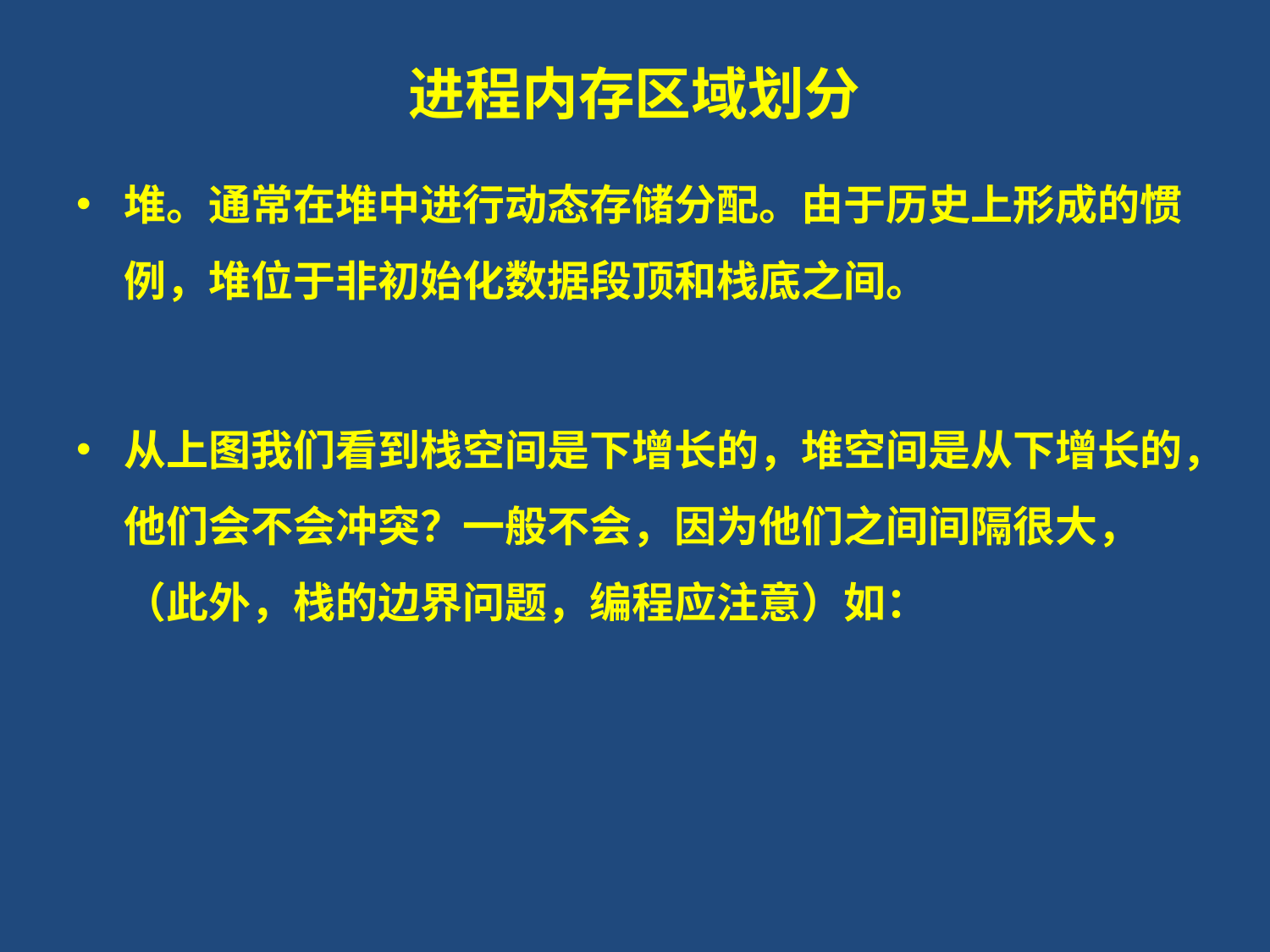

# 进程内存区域划分
堆。通常在堆中进行动态存储分配。由于历史上形成的惯例，堆位于非初始化数据段顶和栈底之间。

从上图我们看到栈空间是下增长的，堆空间是从下增长的，他们会不会冲突？一般不会，因为他们之间间隔很大，（此外，栈的边界问题，编程应注意）如：